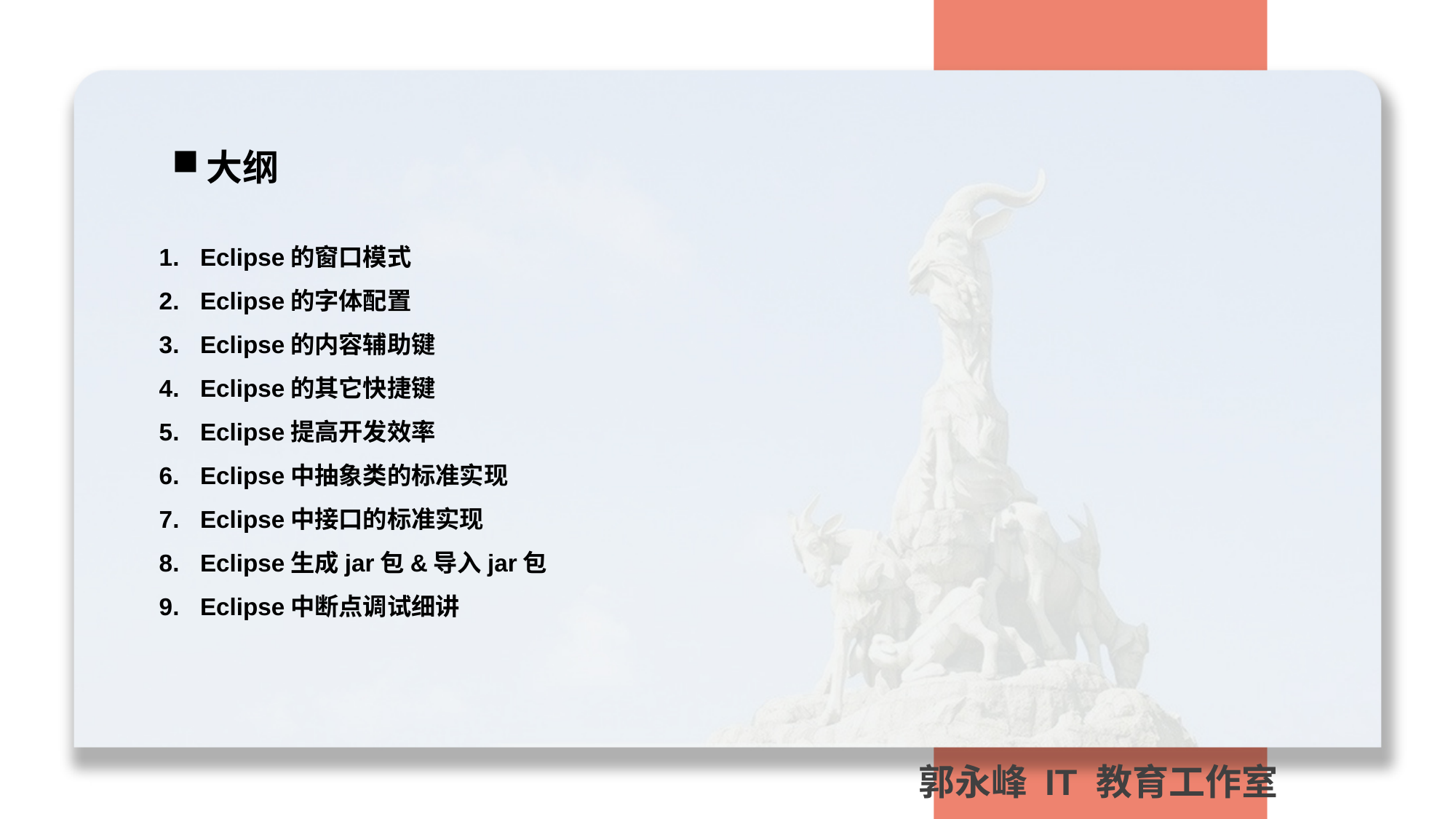

大纲
Eclipse的窗口模式
Eclipse的字体配置
Eclipse的内容辅助键
Eclipse的其它快捷键
Eclipse提高开发效率
Eclipse中抽象类的标准实现
Eclipse中接口的标准实现
Eclipse生成jar包&导入jar包
Eclipse中断点调试细讲